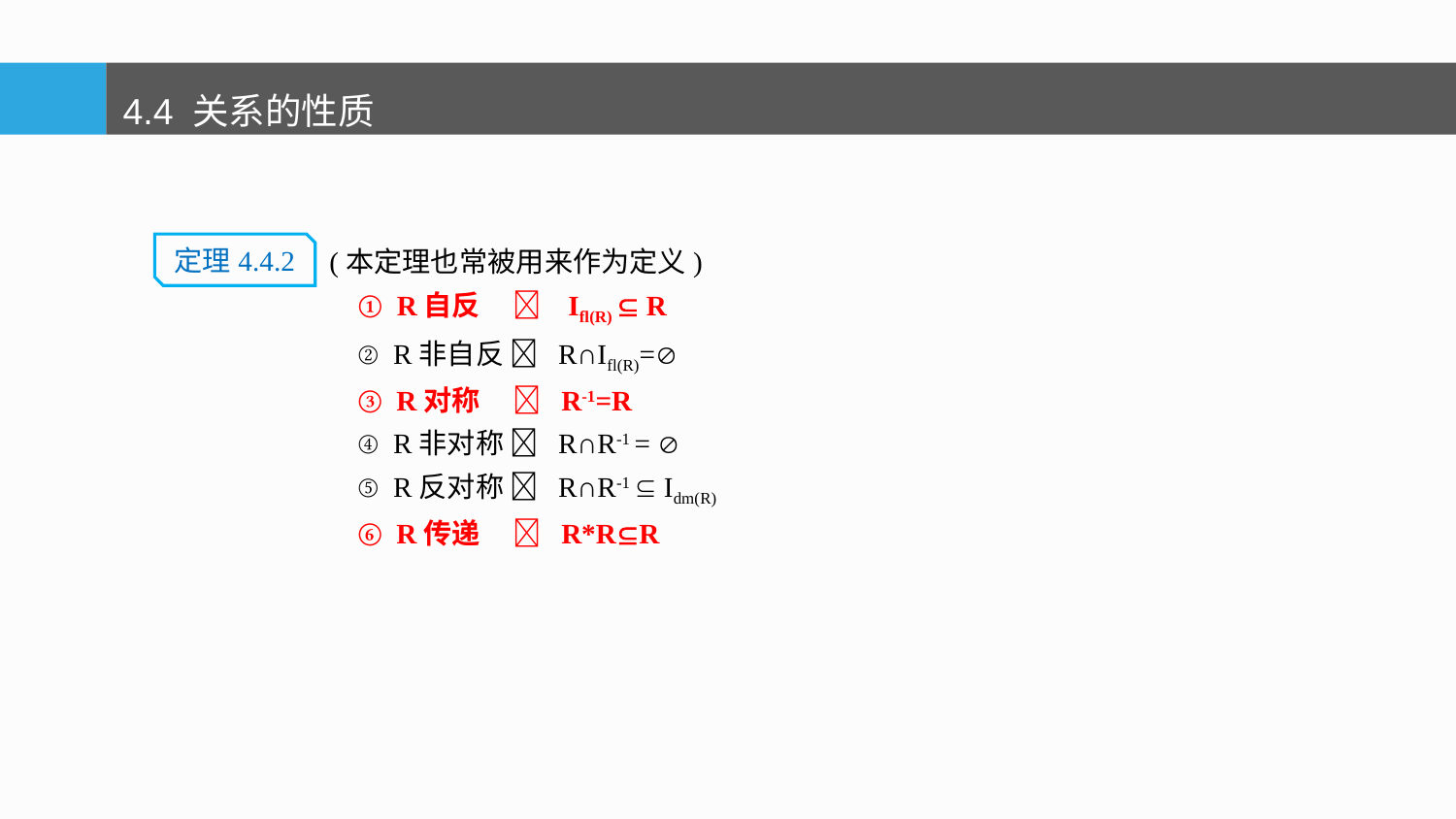

4.4 关系的性质

(本定理也常被用来作为定义)
    ①  R自反     ⇔   Ifl(R) ⊆ R
    ②  R非自反 ⇔  R∩Ifl(R)=∅
    ③  R对称     ⇔  R-1=R
    ④  R非对称 ⇔  R∩R-1 = ∅
    ⑤  R反对称 ⇔  R∩R-1 ⊆ Idm(R)
    ⑥  R传递     ⇔  R*R⊆R
定理4.4.2